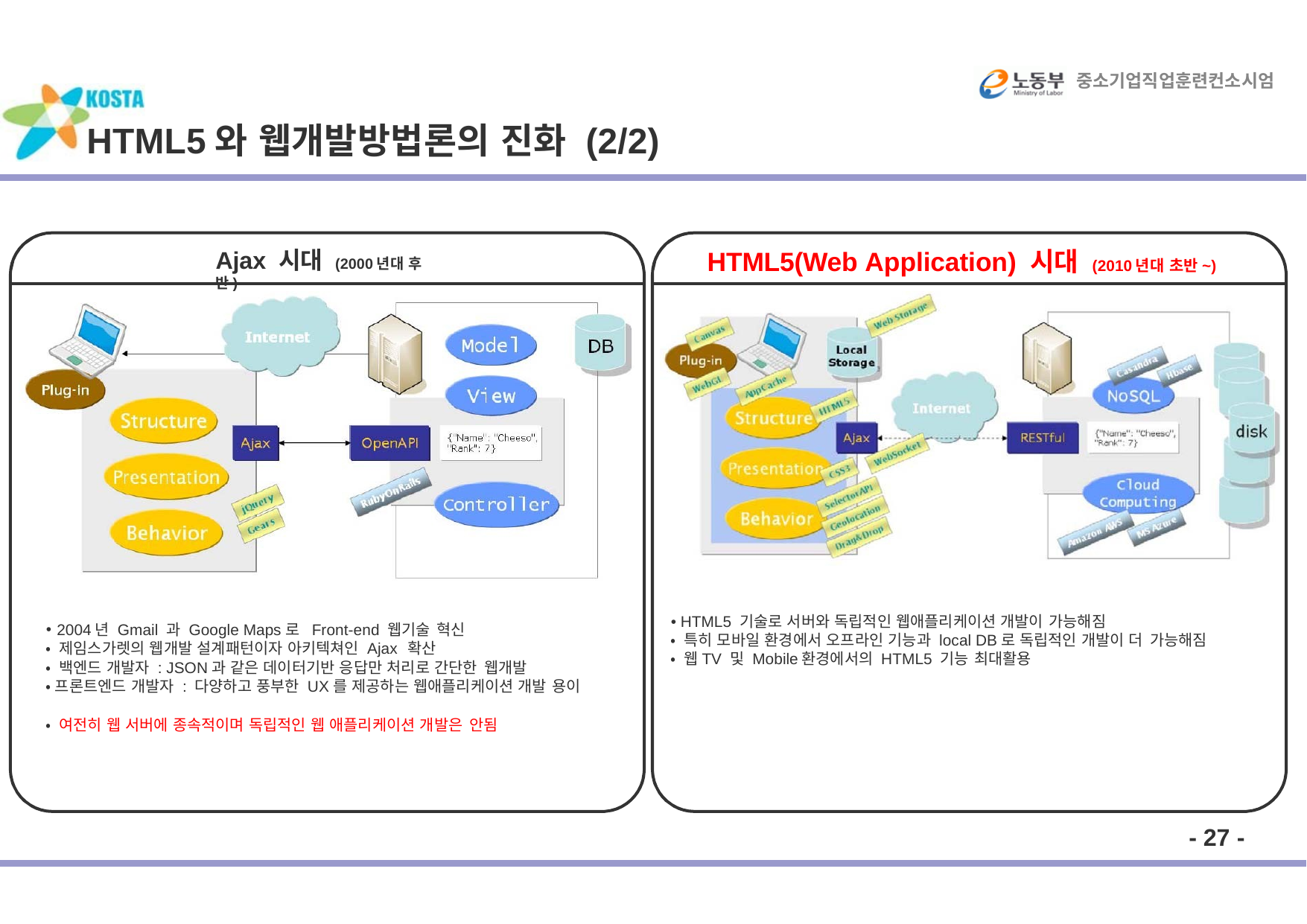

중소기업직업훈련컨소시엄
# HTML5와 웹개발방법론의 진화 (2/2)

HTML5(Web Application) 시대 (2010년대 초반~)
Ajax 시대 (2000년대 후반)

• HTML5 기술로 서버와 독립적인 웹애플리케이션 개발이 가능해짐
• 특히 모바일 환경에서 오프라인 기능과 local DB로 독립적인 개발이 더 가능해짐
• 웹TV 및 Mobile환경에서의 HTML5 기능 최대활용
2004년 Gmail 과 Google Maps로  Front-end 웹기술 혁신
• 제임스가렛의 웹개발 설계패턴이자 아키텍쳐인 Ajax 확산
• 백엔드 개발자 : JSON과 같은 데이터기반 응답만 처리로 간단한 웹개발
•프론트엔드 개발자 : 다양하고 풍부한 UX를 제공하는 웹애플리케이션 개발 용이

• 여전히 웹 서버에 종속적이며 독립적인 웹 애플리케이션 개발은 안됨
- 27 -